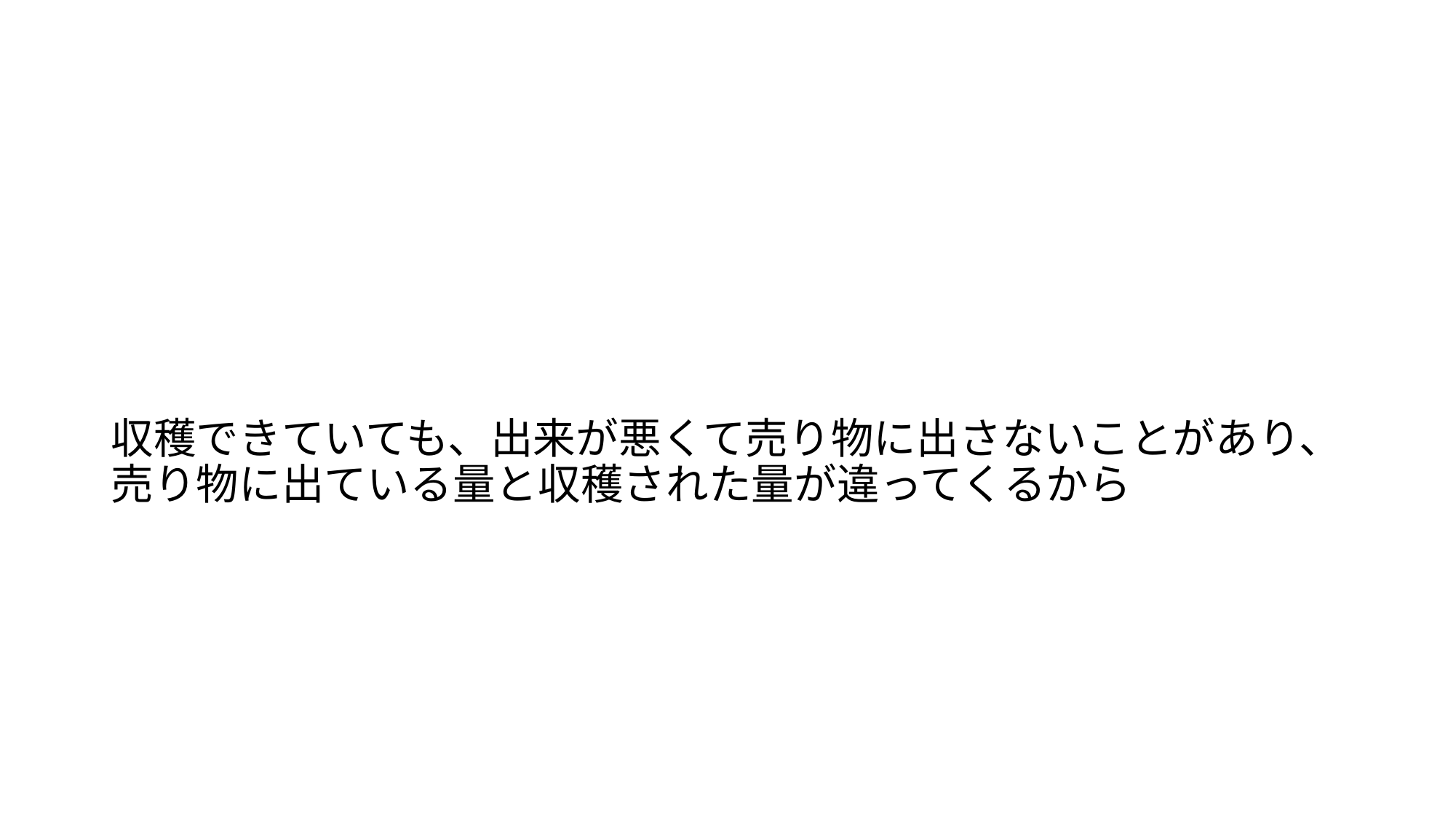

# 収穫できていても、出来が悪くて売り物に出さないことがあり、売り物に出ている量と収穫された量が違ってくるから